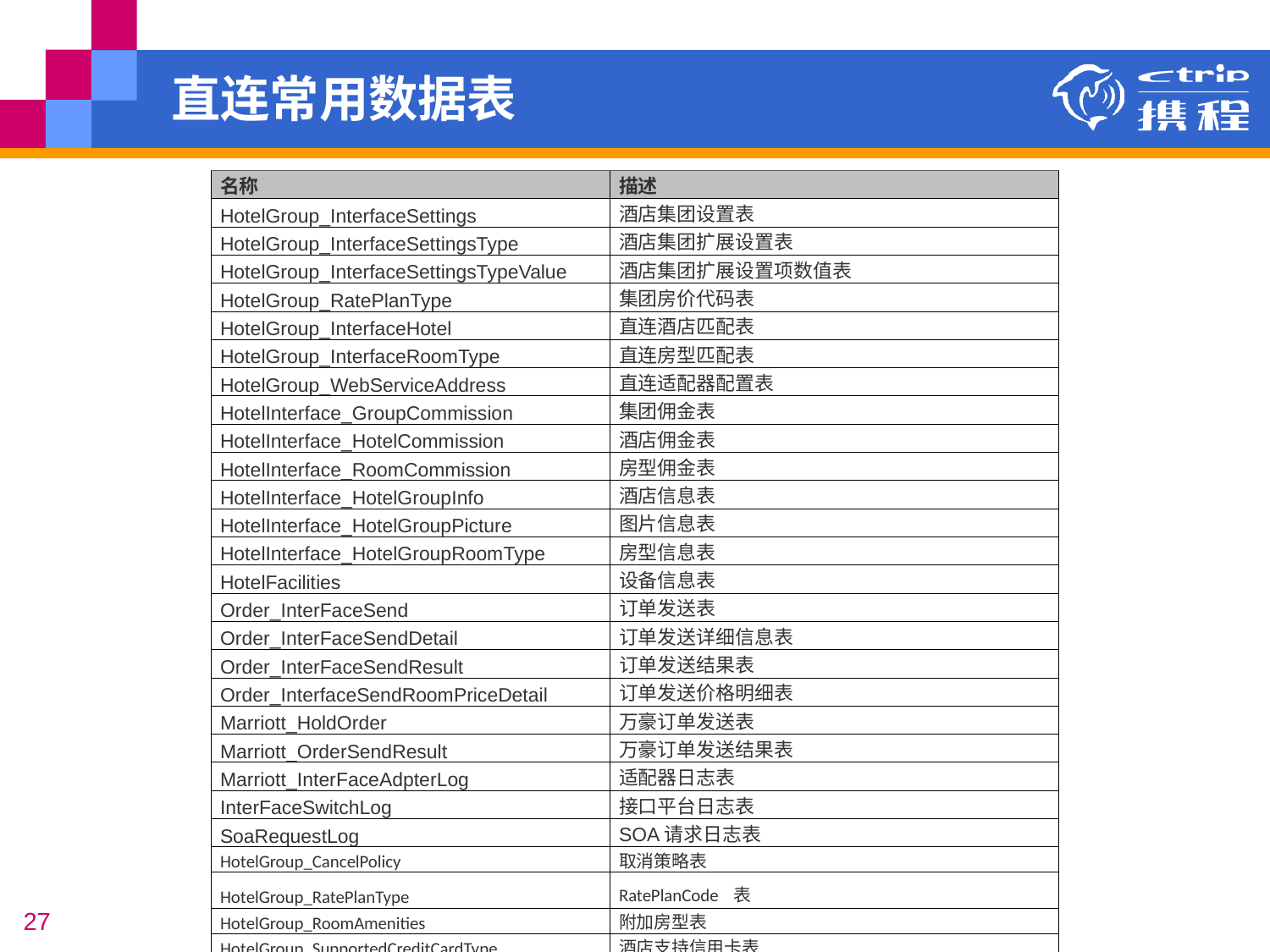

# 直连常用数据表
| 名称 | 描述 |
| --- | --- |
| HotelGroup\_InterfaceSettings | 酒店集团设置表 |
| HotelGroup\_InterfaceSettingsType | 酒店集团扩展设置表 |
| HotelGroup\_InterfaceSettingsTypeValue | 酒店集团扩展设置项数值表 |
| HotelGroup\_RatePlanType | 集团房价代码表 |
| HotelGroup\_InterfaceHotel | 直连酒店匹配表 |
| HotelGroup\_InterfaceRoomType | 直连房型匹配表 |
| HotelGroup\_WebServiceAddress | 直连适配器配置表 |
| HotelInterface\_GroupCommission | 集团佣金表 |
| HotelInterface\_HotelCommission | 酒店佣金表 |
| HotelInterface\_RoomCommission | 房型佣金表 |
| HotelInterface\_HotelGroupInfo | 酒店信息表 |
| HotelInterface\_HotelGroupPicture | 图片信息表 |
| HotelInterface\_HotelGroupRoomType | 房型信息表 |
| HotelFacilities | 设备信息表 |
| Order\_InterFaceSend | 订单发送表 |
| Order\_InterFaceSendDetail | 订单发送详细信息表 |
| Order\_InterFaceSendResult | 订单发送结果表 |
| Order\_InterfaceSendRoomPriceDetail | 订单发送价格明细表 |
| Marriott\_HoldOrder | 万豪订单发送表 |
| Marriott\_OrderSendResult | 万豪订单发送结果表 |
| Marriott\_InterFaceAdpterLog | 适配器日志表 |
| InterFaceSwitchLog | 接口平台日志表 |
| SoaRequestLog | SOA请求日志表 |
| HotelGroup\_CancelPolicy | 取消策略表 |
| HotelGroup\_RatePlanType | RatePlanCode 表 |
| HotelGroup\_RoomAmenities | 附加房型表 |
| HotelGroup\_SupportedCreditCardType | 酒店支持信用卡表 |
| HotelGroup\_Meal | 早餐表 |
| Htl\_IF\_PriceCacheConnection | 对接方的适配器地址表 |

27